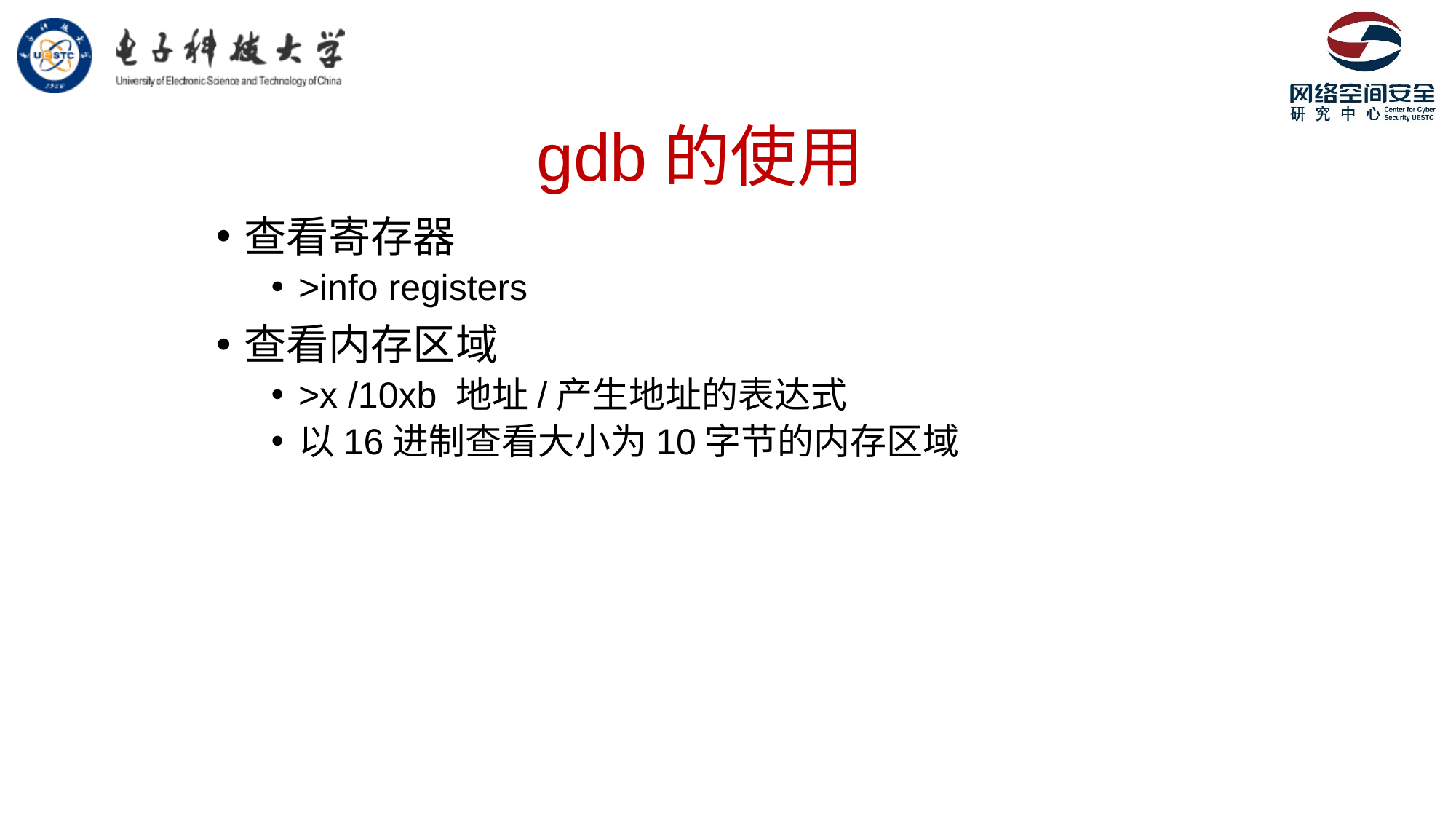

# gdb的使用
查看寄存器
>info registers
查看内存区域
>x /10xb 地址/产生地址的表达式
以16进制查看大小为10字节的内存区域